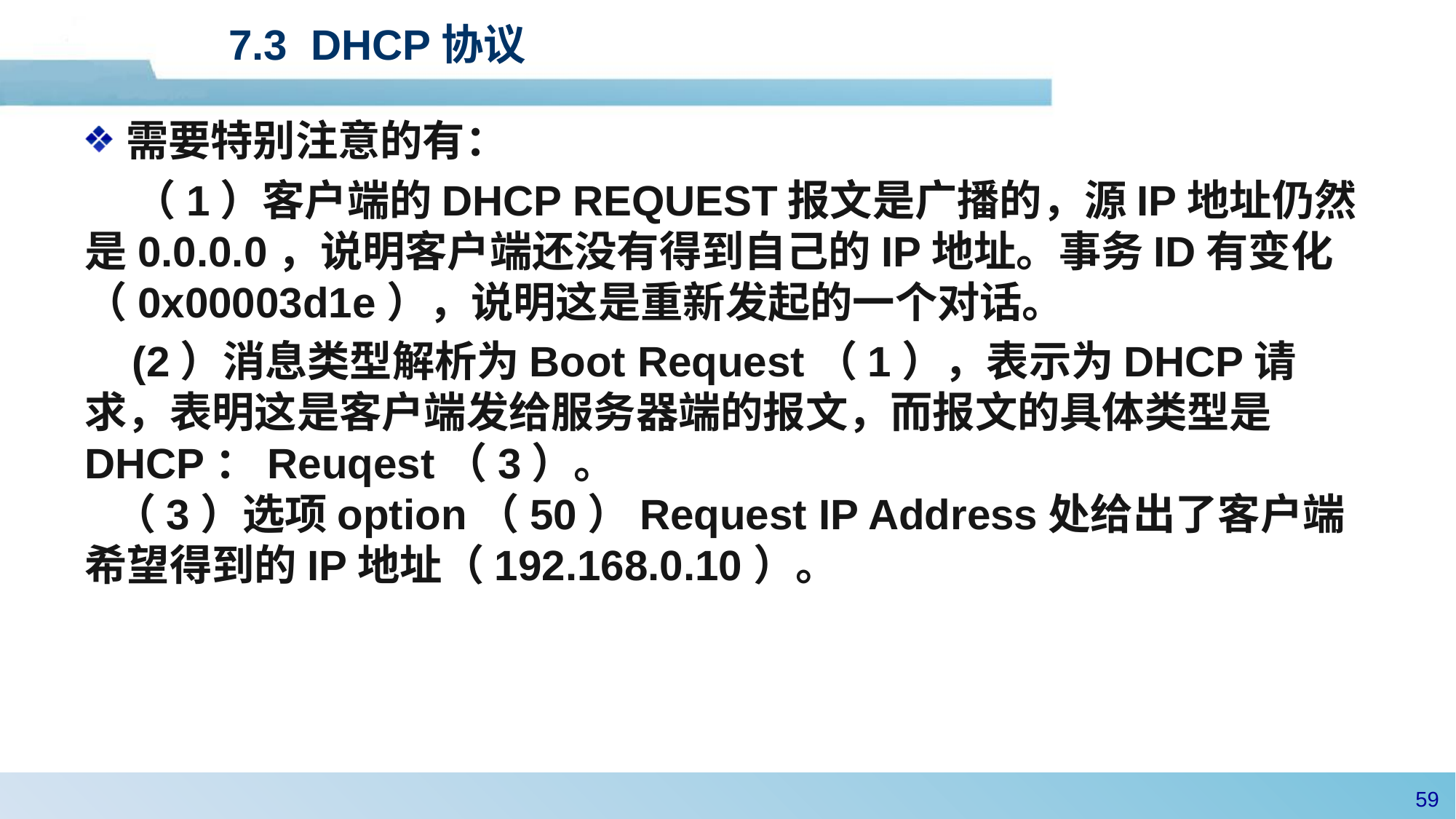

#
7.3  DHCP协议
需要特别注意的有：
    （1）客户端的DHCP REQUEST报文是广播的，源IP地址仍然是0.0.0.0，说明客户端还没有得到自己的IP地址。事务ID有变化（0x00003d1e），说明这是重新发起的一个对话。
    (2）消息类型解析为Boot Request（1），表示为DHCP请求，表明这是客户端发给服务器端的报文，而报文的具体类型是DHCP：Reuqest（3）。
   （3）选项option（50）Request IP Address处给出了客户端希望得到的IP地址（192.168.0.10）。
59